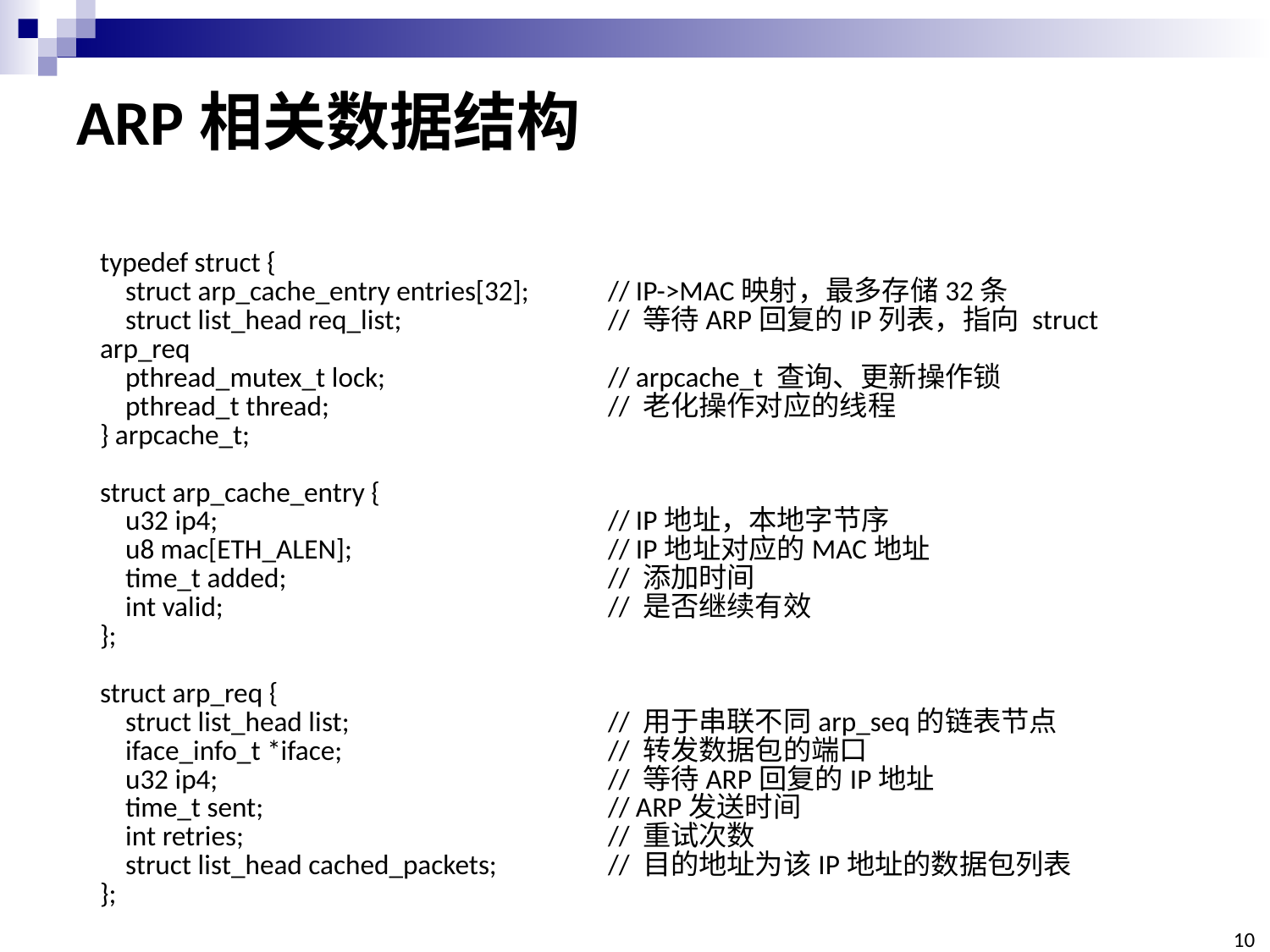

# ARP相关数据结构
typedef struct {
    struct arp_cache_entry entries[32];	// IP->MAC映射，最多存储32条
    struct list_head req_list;		// 等待ARP回复的IP列表，指向 struct arp_req
    pthread_mutex_t lock;		// arpcache_t 查询、更新操作锁
    pthread_t thread;			// 老化操作对应的线程
} arpcache_t;

struct arp_cache_entry {
    u32 ip4;    			// IP地址，本地字节序
    u8 mac[ETH_ALEN];			// IP地址对应的MAC地址
    time_t added;			// 添加时间
    int valid;				// 是否继续有效
};

struct arp_req {
    struct list_head list;			// 用于串联不同arp_seq的链表节点
    iface_info_t *iface;			// 转发数据包的端口
    u32 ip4;				// 等待ARP回复的IP地址
    time_t sent;			// ARP发送时间
    int retries;			// 重试次数
    struct list_head cached_packets;	// 目的地址为该IP地址的数据包列表
};

10